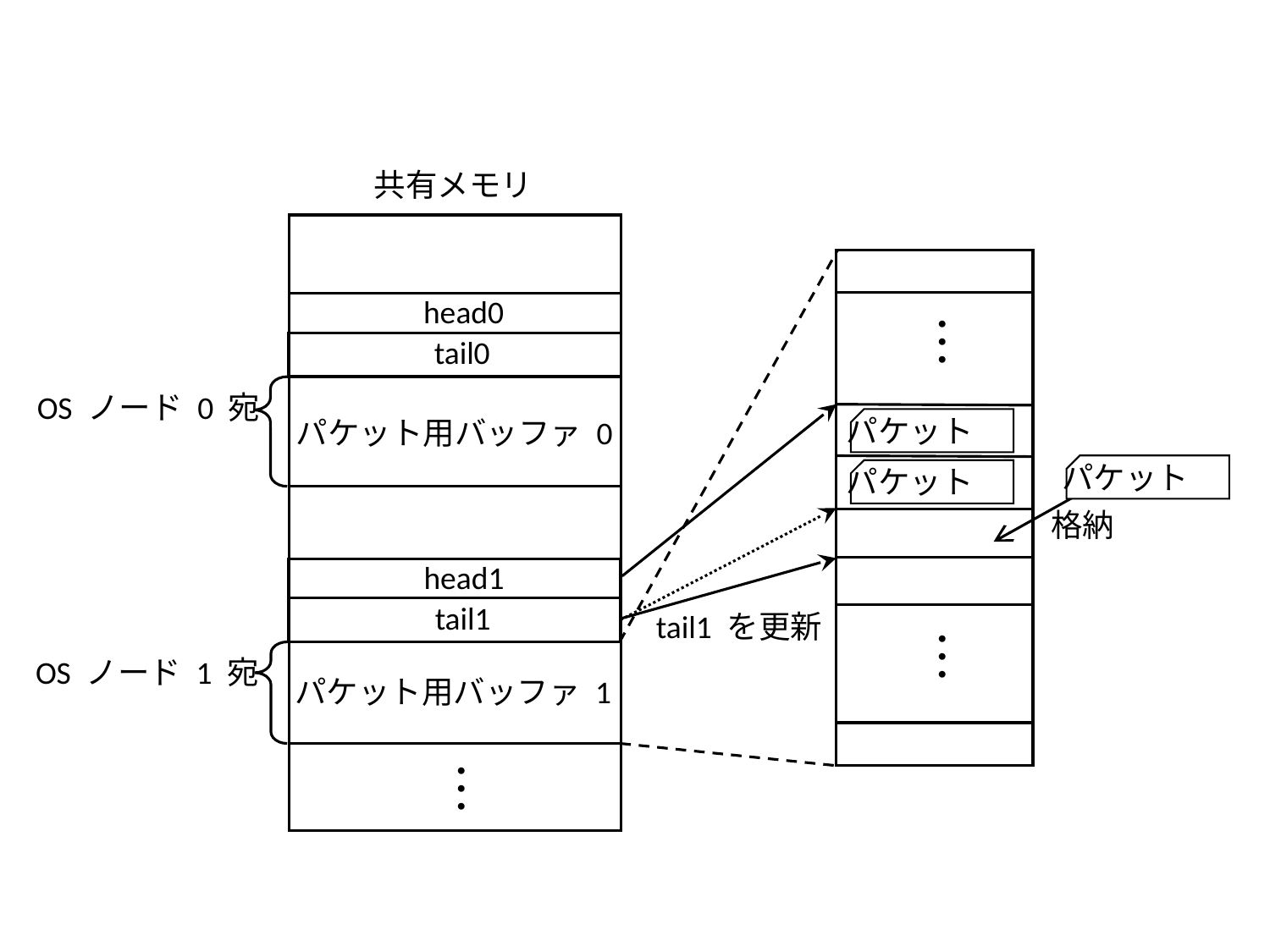

共有メモリ

head0

・
・
・
tail0

OS ノード 0 宛
パケット

パケット用バッファ 0
パケット

パケット

 格納
head1

tail1

 tail1 を更新
・
・
・

OS ノード 1 宛
パケット用バッファ 1
・
・
・